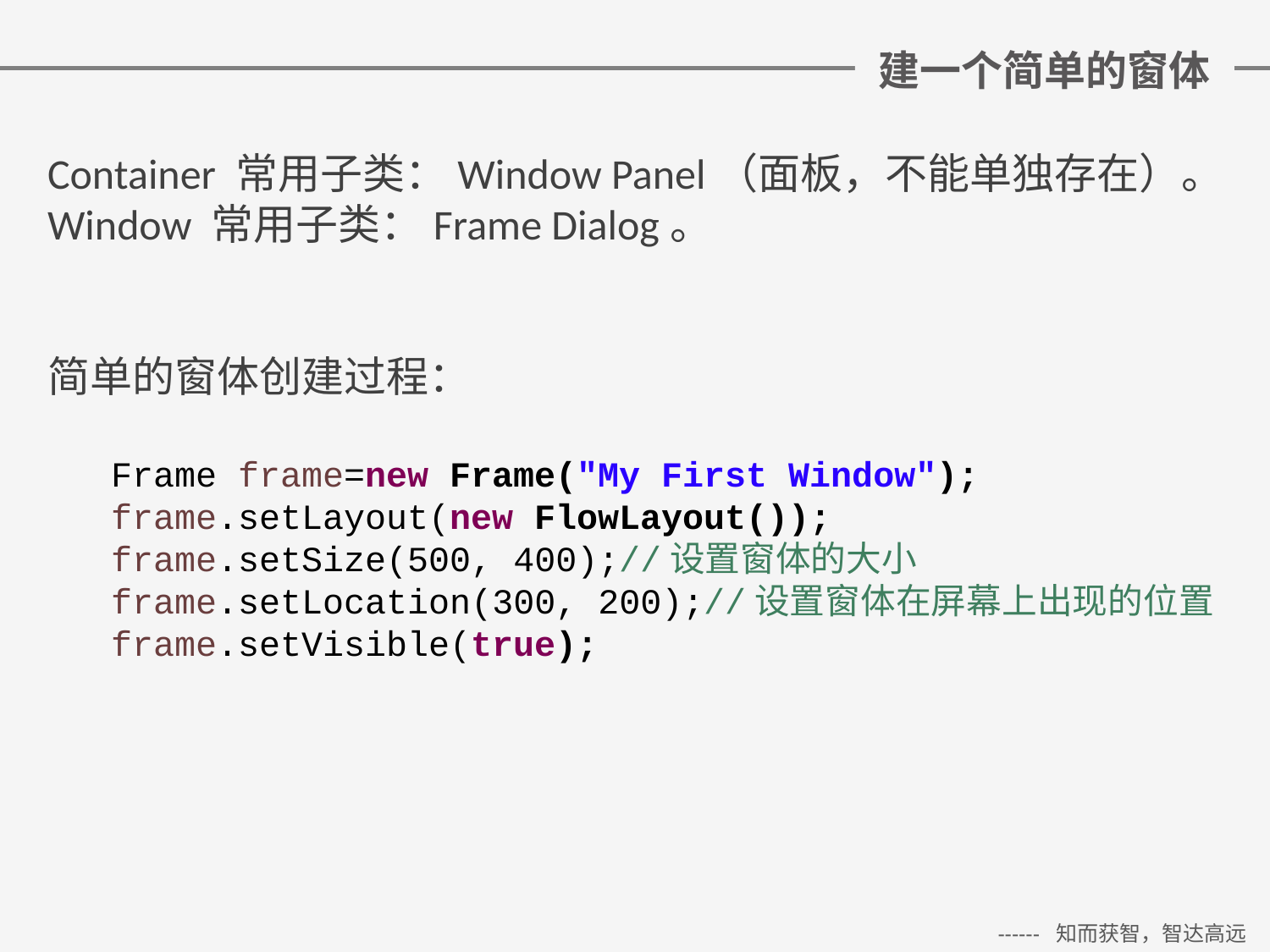

# 建一个简单的窗体
Container 常用子类：Window Panel（面板，不能单独存在）。
Window 常用子类：Frame Dialog。

简单的窗体创建过程：

Frame frame=new Frame("My First Window");
frame.setLayout(new FlowLayout());
frame.setSize(500, 400);//设置窗体的大小
frame.setLocation(300, 200);//设置窗体在屏幕上出现的位置
frame.setVisible(true);